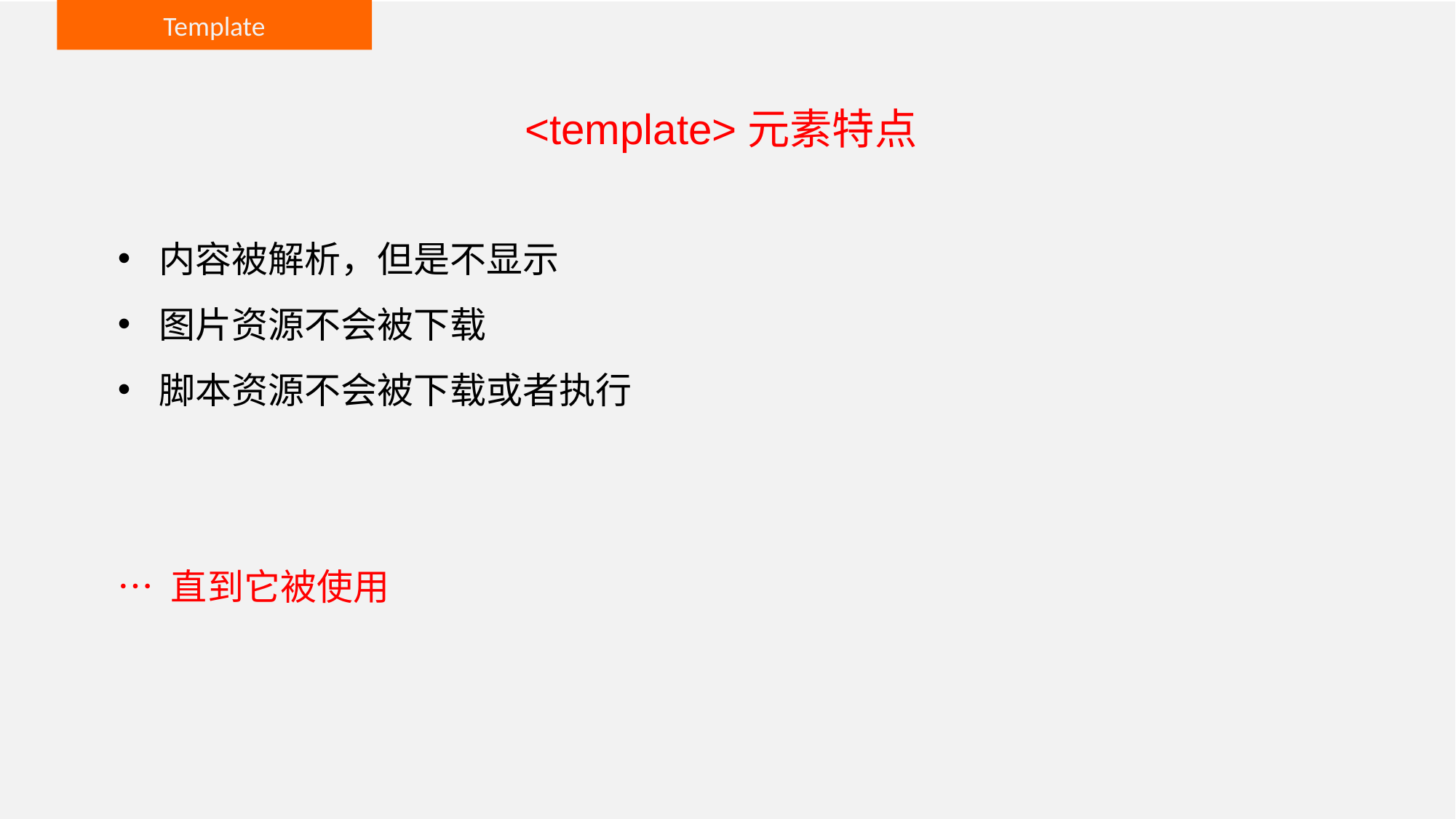

Template

<template>元素特点
内容被解析，但是不显示
图片资源不会被下载
脚本资源不会被下载或者执行

… 直到它被使用